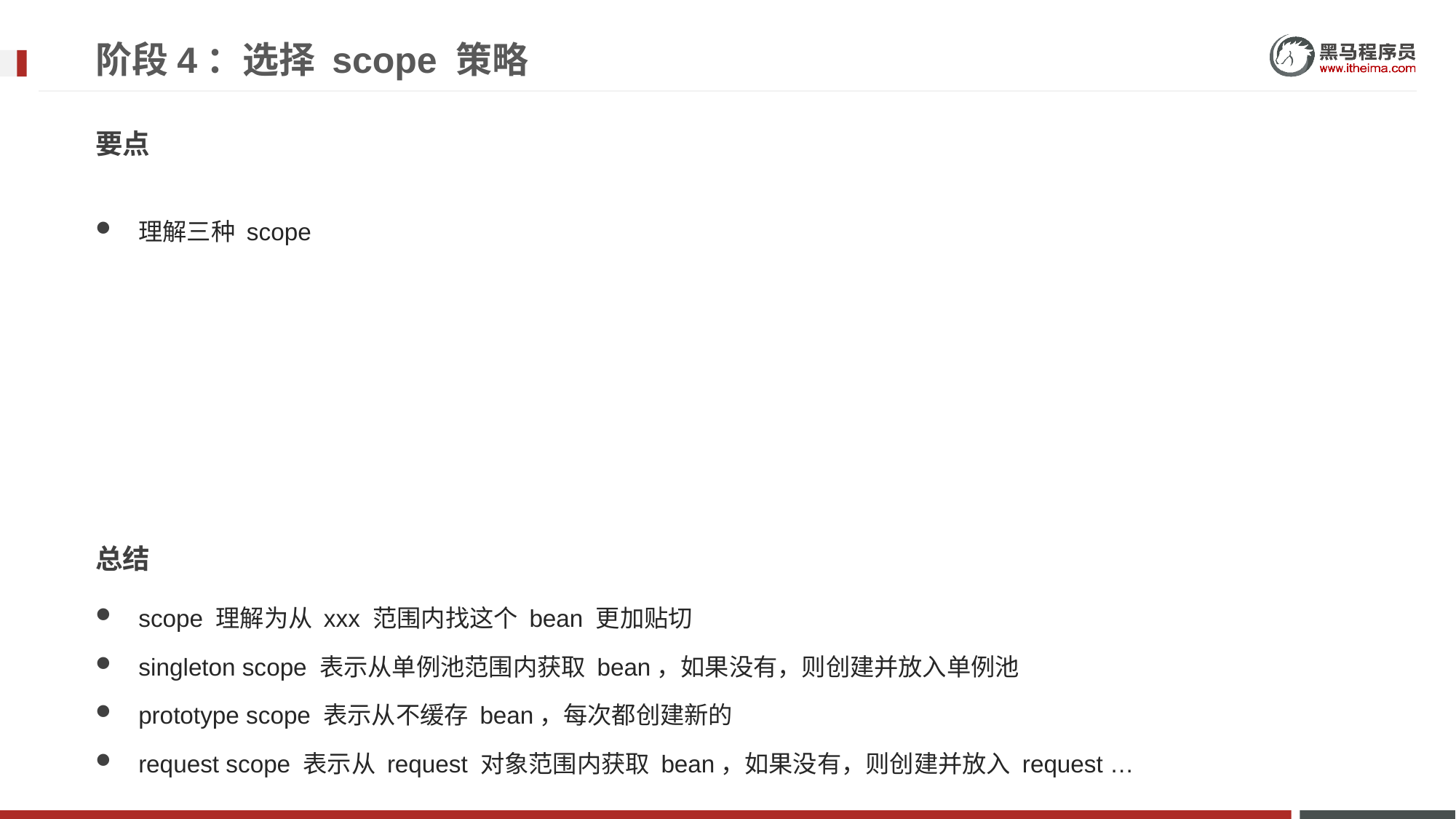

# 阶段4：选择 scope 策略
要点
理解三种 scope
总结
scope 理解为从 xxx 范围内找这个 bean 更加贴切
singleton scope 表示从单例池范围内获取 bean，如果没有，则创建并放入单例池
prototype scope 表示从不缓存 bean，每次都创建新的
request scope 表示从 request 对象范围内获取 bean，如果没有，则创建并放入 request …